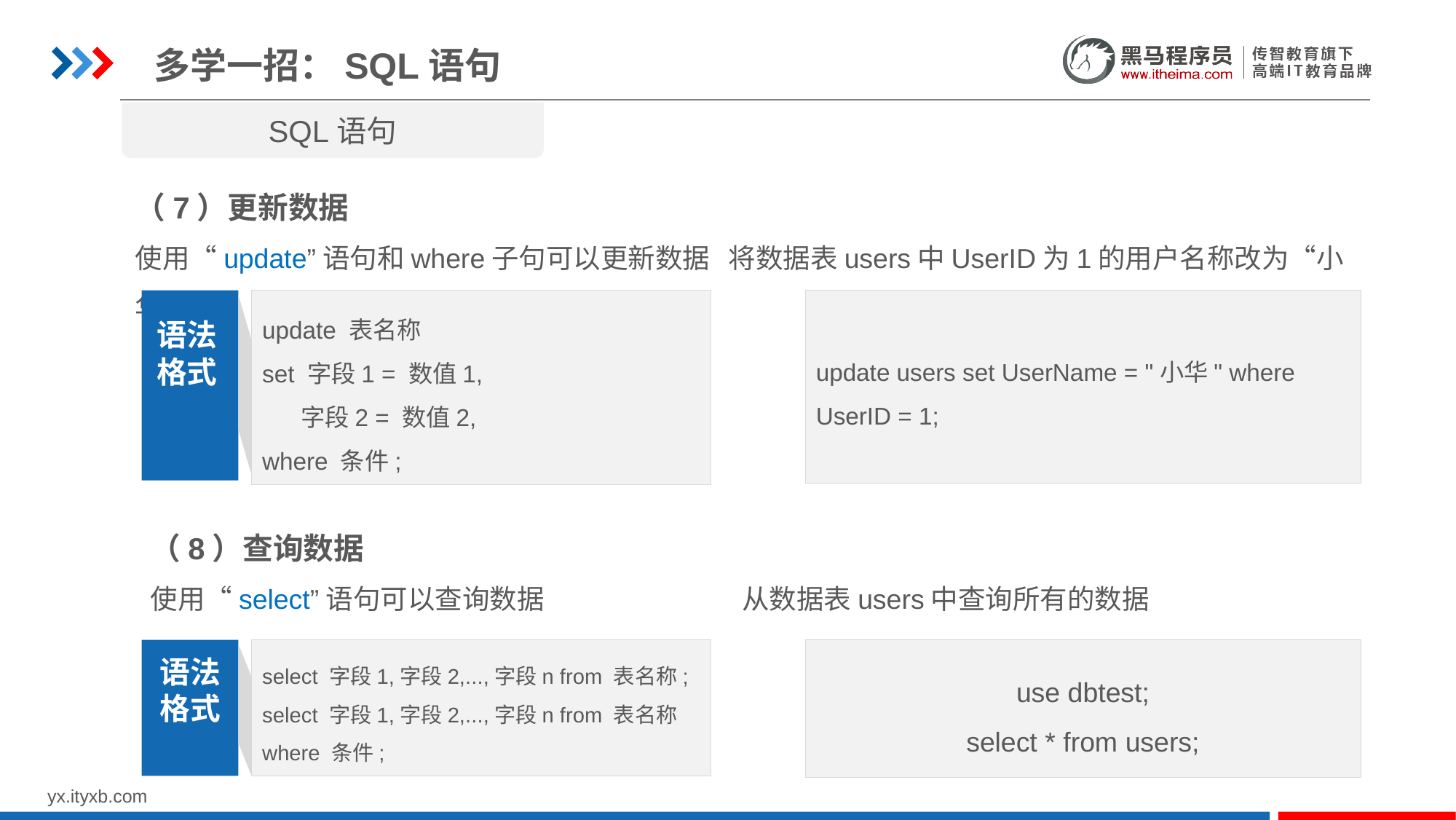

多学一招：SQL语句

SQL语句
（7）更新数据
使用“update”语句和where子句可以更新数据   将数据表users中UserID为1的用户名称改为“小华”
update users set UserName = "小华" where UserID = 1;

update 表名称
set 字段1 = 数值1,
      字段2 = 数值2,
where 条件;

语法
格式
（8）查询数据
使用“select”语句可以查询数据                                从数据表users中查询所有的数据
use dbtest;
select * from users;

select 字段1,字段2,...,字段n from 表名称;
select 字段1,字段2,...,字段n from 表名称 where 条件;

语法
格式